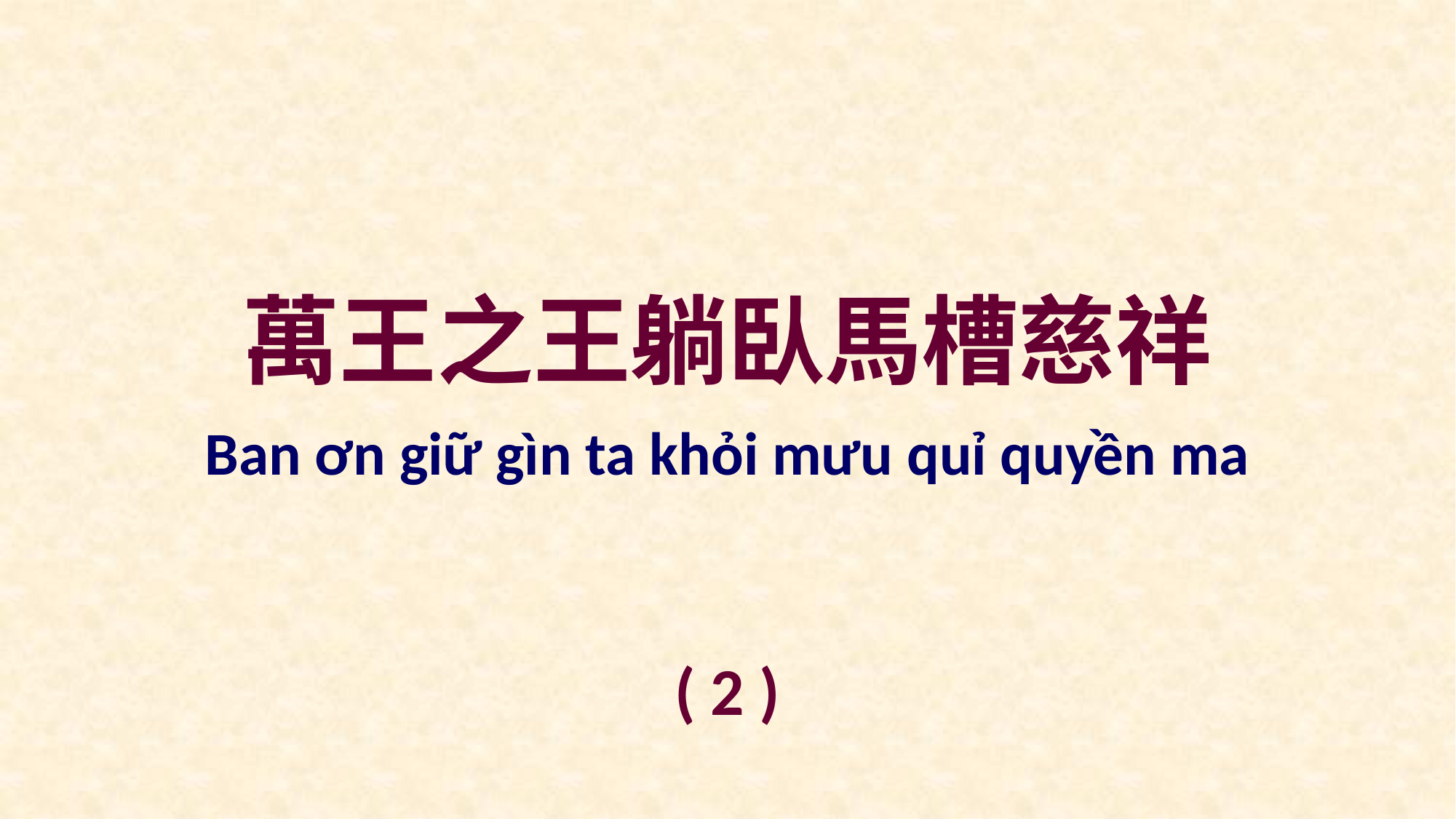

萬王之王躺臥馬槽慈祥
Ban ơn giữ gìn ta khỏi mưu quỉ quyền ma
( 2 )